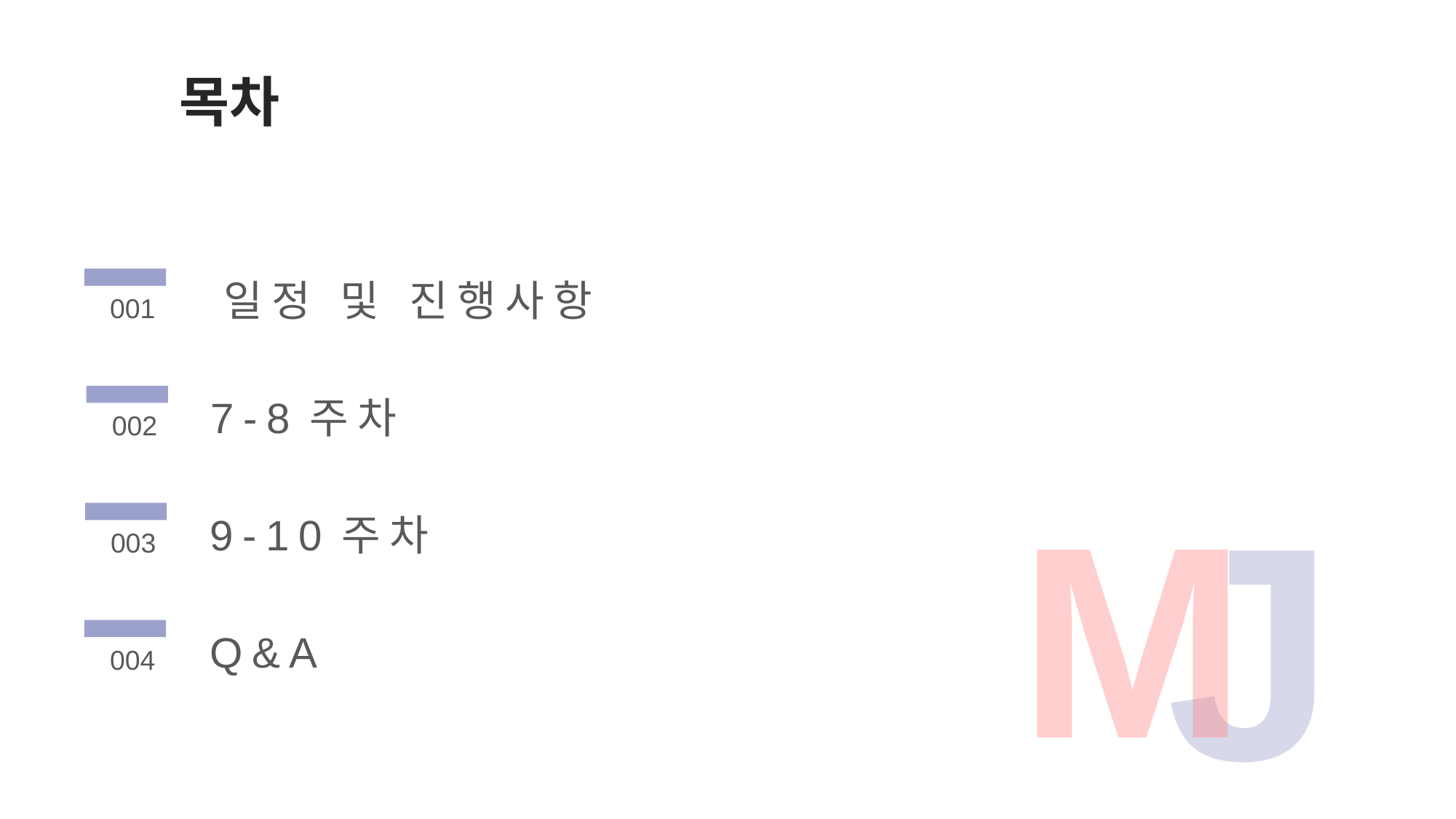

목차

일정 및 진행사항
001

7-8주차
002
J
M

9-10주차
003

Q&A
004